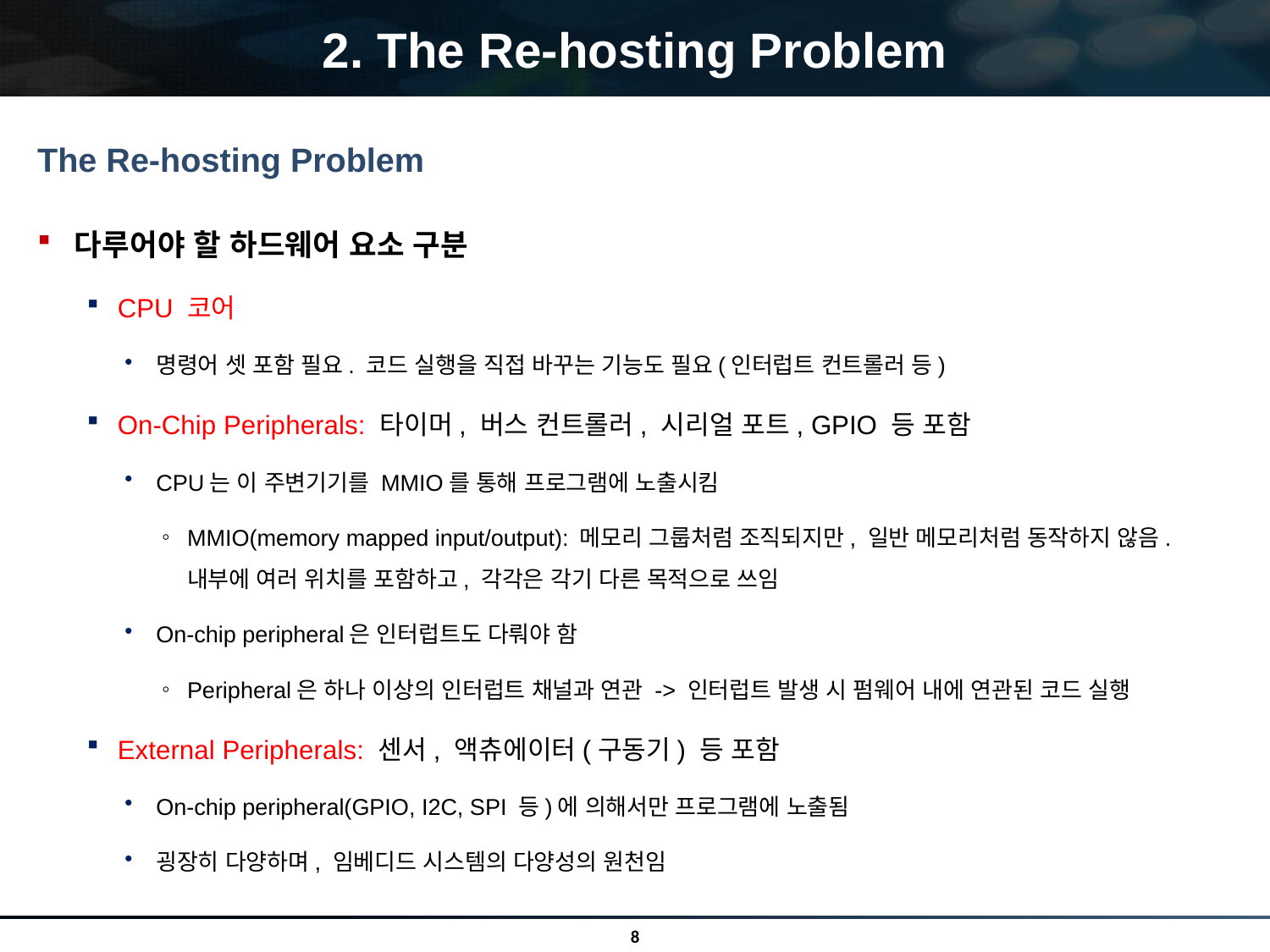

# 2. The Re-hosting Problem
The Re-hosting Problem
다루어야 할 하드웨어 요소 구분
CPU 코어
명령어 셋 포함 필요. 코드 실행을 직접 바꾸는 기능도 필요(인터럽트 컨트롤러 등)
On-Chip Peripherals: 타이머, 버스 컨트롤러, 시리얼 포트, GPIO 등 포함
CPU는 이 주변기기를 MMIO를 통해 프로그램에 노출시킴
MMIO(memory mapped input/output): 메모리 그룹처럼 조직되지만, 일반 메모리처럼 동작하지 않음. 내부에 여러 위치를 포함하고, 각각은 각기 다른 목적으로 쓰임
On-chip peripheral은 인터럽트도 다뤄야 함
Peripheral은 하나 이상의 인터럽트 채널과 연관 -> 인터럽트 발생 시 펌웨어 내에 연관된 코드 실행
External Peripherals: 센서, 액츄에이터(구동기) 등 포함
On-chip peripheral(GPIO, I2C, SPI 등)에 의해서만 프로그램에 노출됨
굉장히 다양하며, 임베디드 시스템의 다양성의 원천임